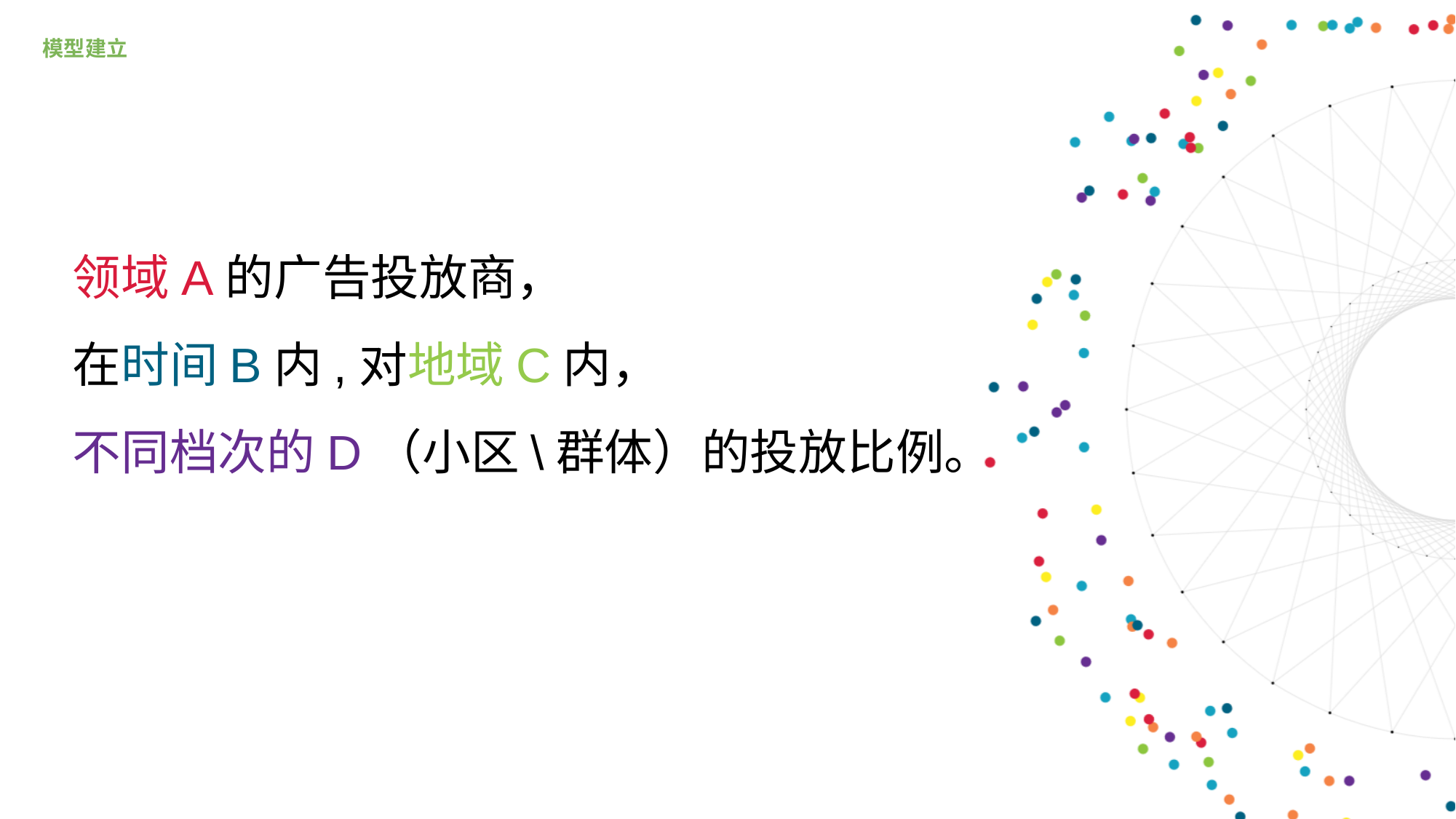

模型建立
领域A的广告投放商，
在时间B内,对地域C内，
不同档次的D（小区\群体）的投放比例。